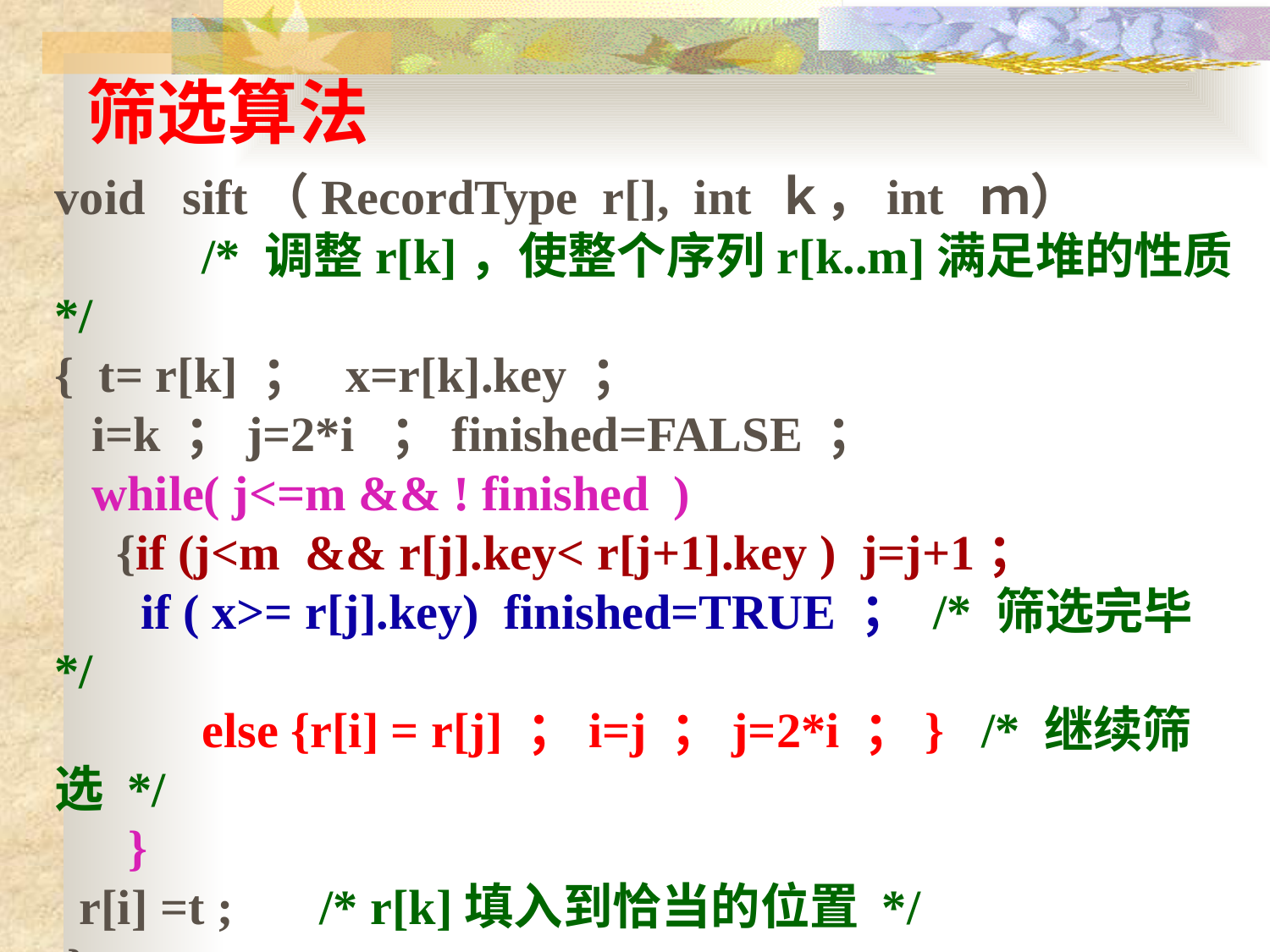

# 筛选算法
void   sift（RecordType  r[],  int ｋ，int  ｍ）
            /* 调整r[k]，使整个序列r[k..m]满足堆的性质 */
{  t= r[k] ；  x=r[k].key ；
   i=k ；j=2*i  ；finished=FALSE ；
   while( j<=m && ! finished  )
     {if (j<m  && r[j].key< r[j+1].key )  j=j+1；
       if ( x>= r[j].key)  finished=TRUE ； /* 筛选完毕 */
            else {r[i] = r[j] ；i=j ；j=2*i ；}   /* 继续筛选 */
      }
  r[i] =t ;       /* r[k]填入到恰当的位置 */
 }